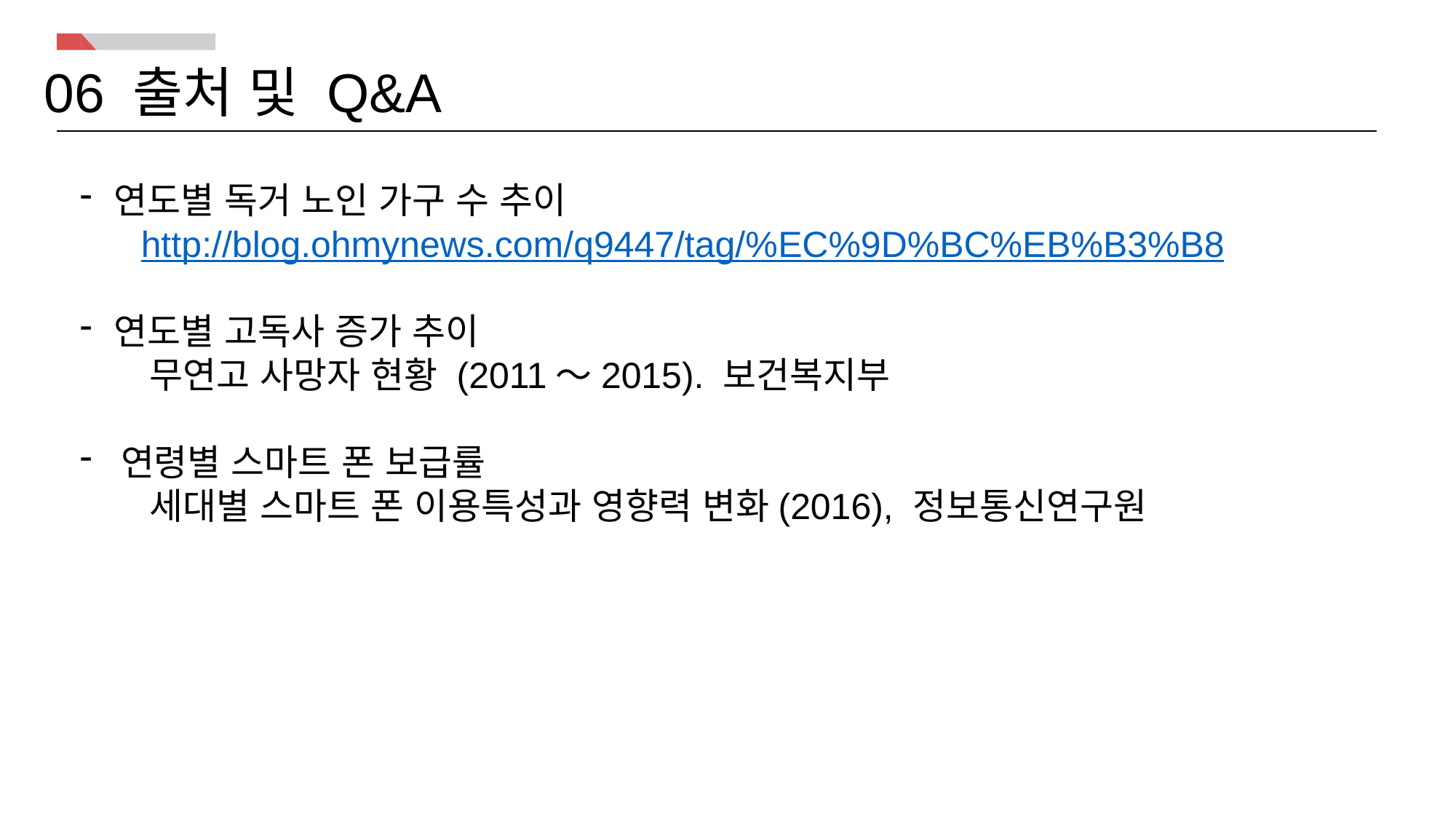

06 출처 및 Q&A
연도별 독거 노인 가구 수 추이
      http://blog.ohmynews.com/q9447/tag/%EC%9D%BC%EB%B3%B8

연도별 고독사 증가 추이
      무연고 사망자 현황 (2011～2015). 보건복지부

연령별 스마트 폰 보급률
      세대별 스마트 폰 이용특성과 영향력 변화(2016), 정보통신연구원